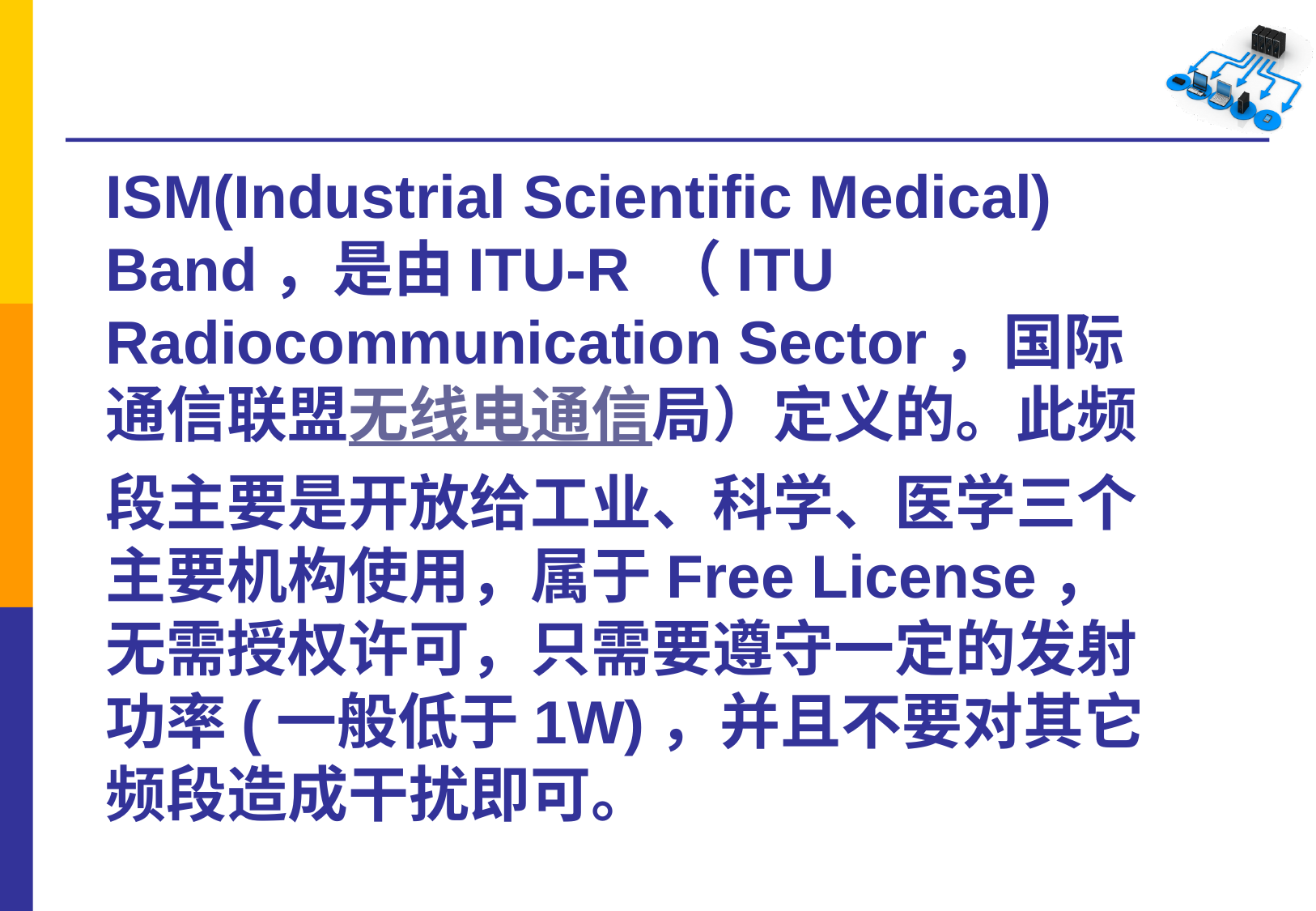

# ISM(Industrial Scientific Medical) Band，是由ITU-R （ITU Radiocommunication Sector，国际通信联盟无线电通信局）定义的。此频段主要是开放给工业、科学、医学三个主要机构使用，属于Free License，无需授权许可，只需要遵守一定的发射功率(一般低于1W)，并且不要对其它频段造成干扰即可。